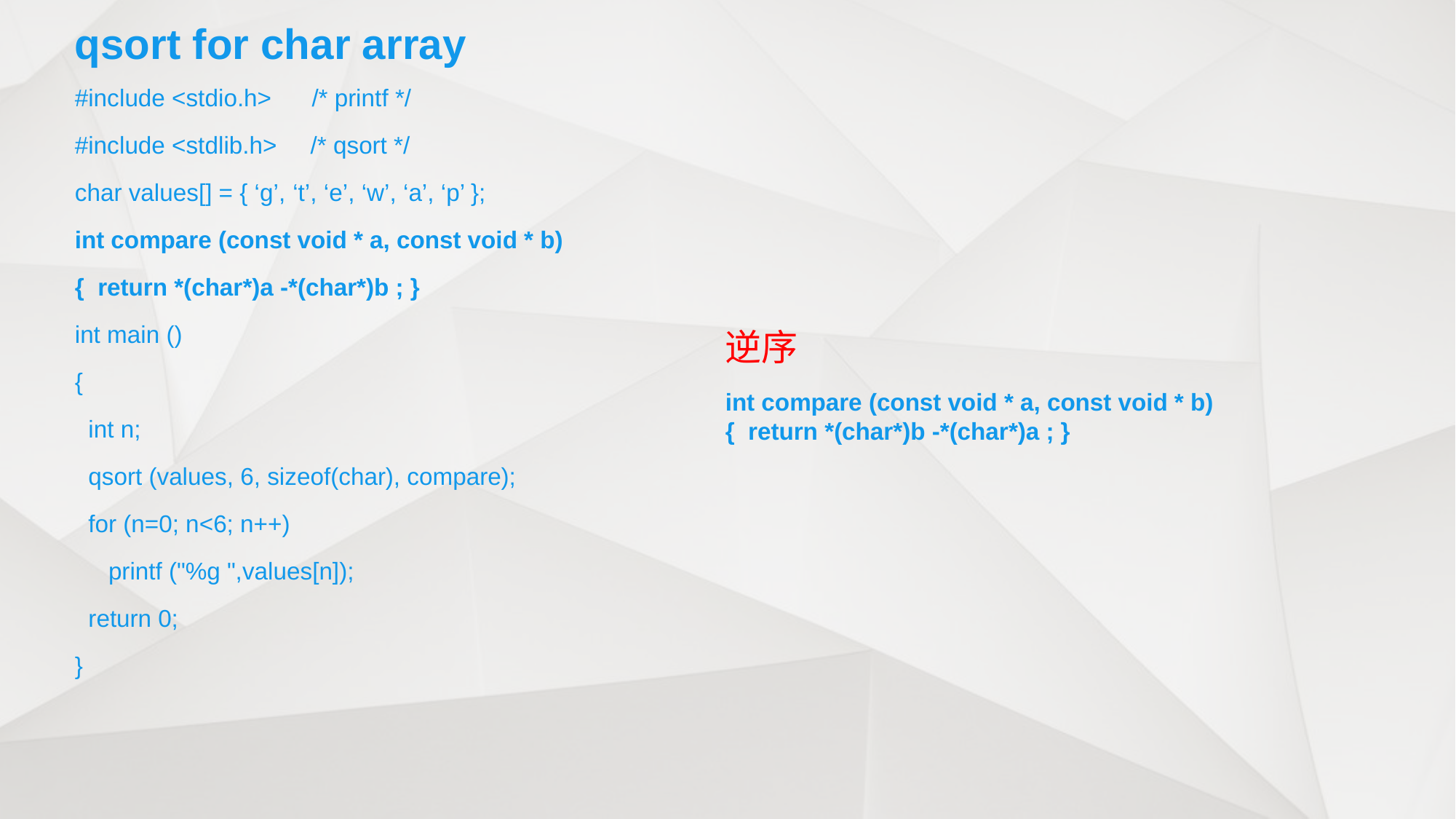

# qsort for char array
#include <stdio.h>      /* printf */
#include <stdlib.h>     /* qsort */
char values[] = { ‘g’, ‘t’, ‘e’, ‘w’, ‘a’, ‘p’ };
int compare (const void * a, const void * b)
{  return *(char*)a -*(char*)b ; }
int main ()
{
  int n;
  qsort (values, 6, sizeof(char), compare);
  for (n=0; n<6; n++)
     printf ("%g ",values[n]);
  return 0;
}
逆序
int compare (const void * a, const void * b)
{  return *(char*)b -*(char*)a ; }